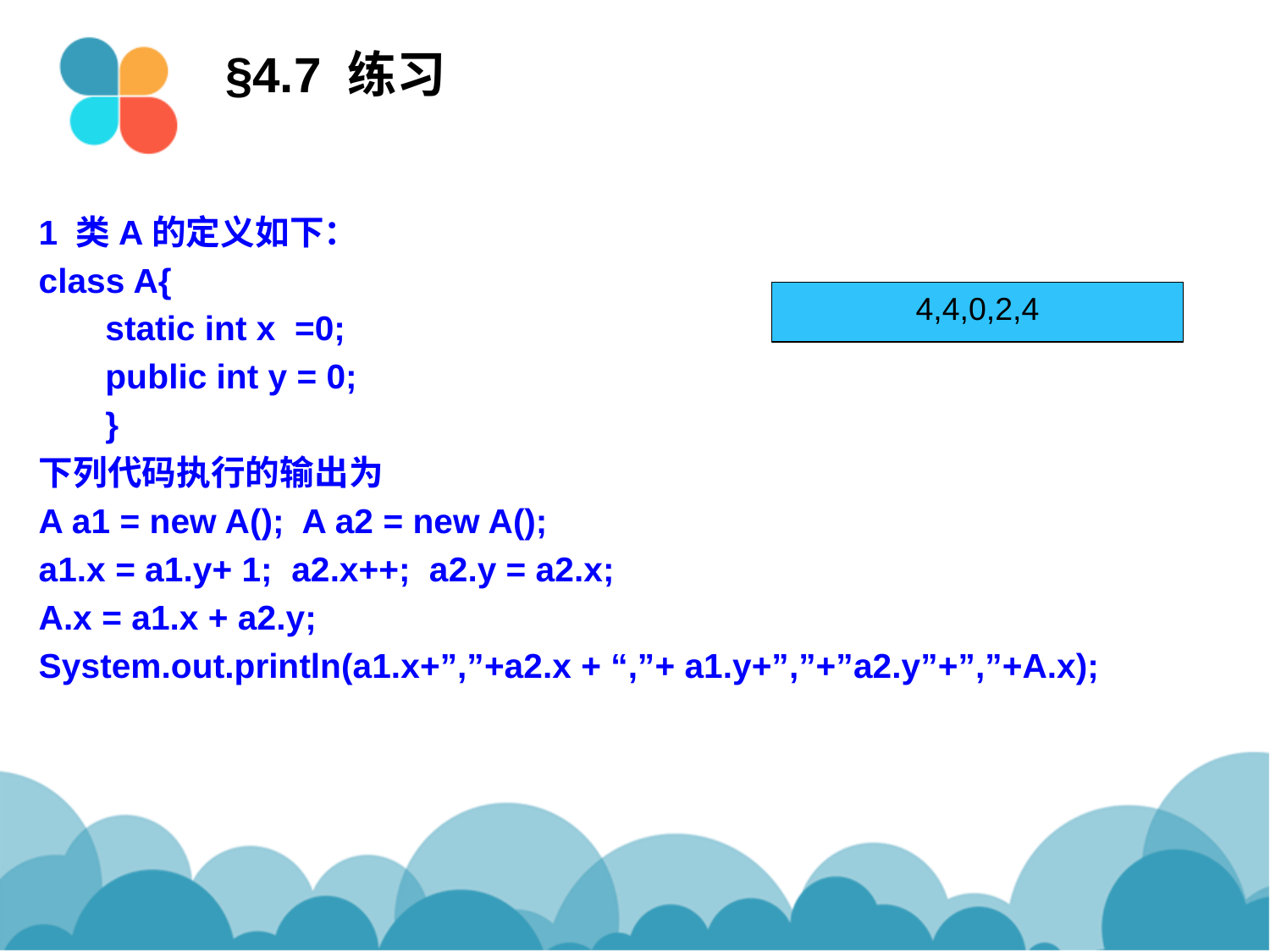

§4.7 练习
1 类A的定义如下：
class A{
       static int x  =0;
       public int y = 0;
       }
下列代码执行的输出为
A a1 = new A();  A a2 = new A();
a1.x = a1.y+ 1;  a2.x++;  a2.y = a2.x;
A.x = a1.x + a2.y;
System.out.println(a1.x+”,”+a2.x + “,”+ a1.y+”,”+”a2.y”+”,”+A.x);

4,4,0,2,4